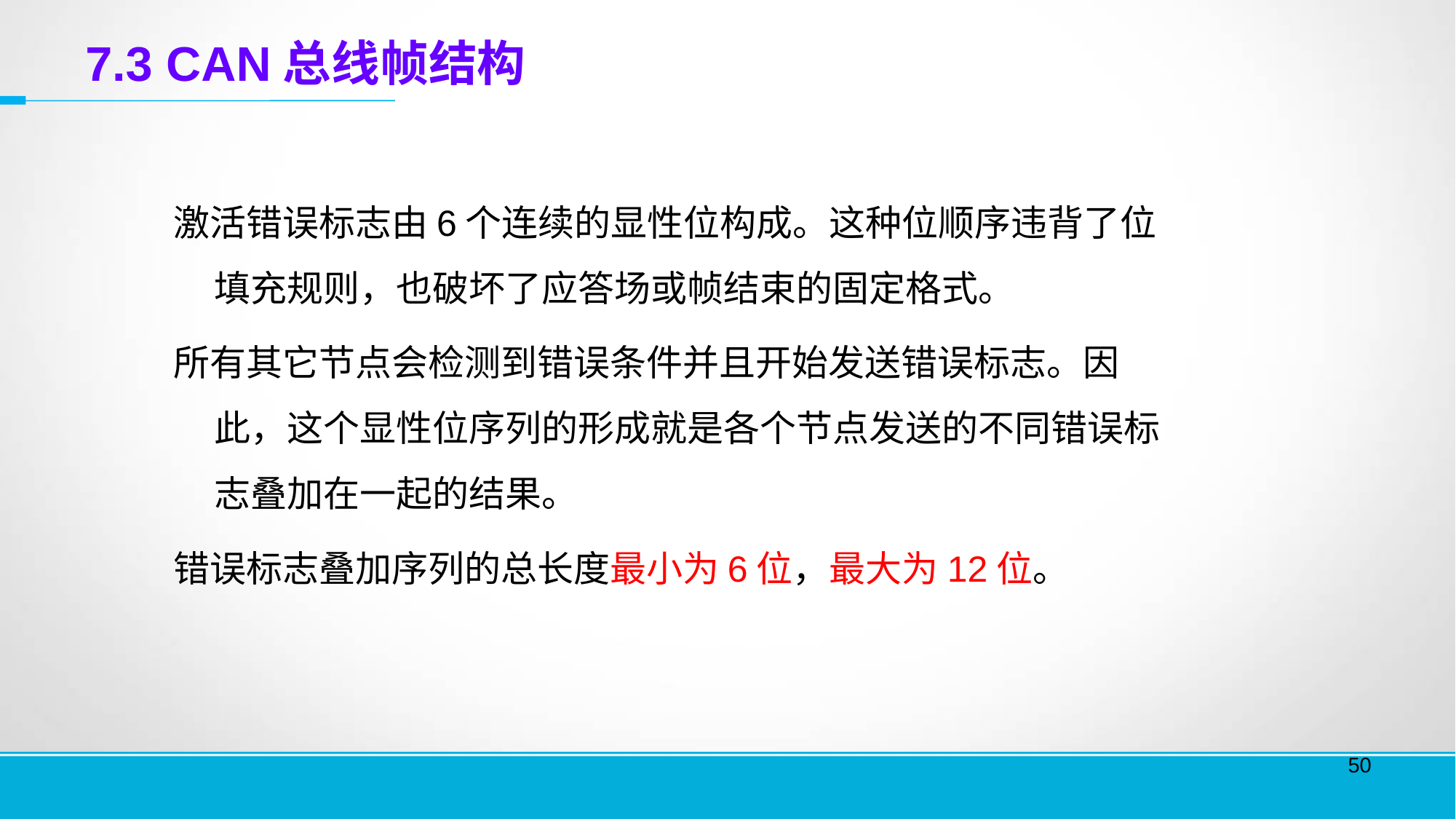

7.3 CAN总线帧结构
激活错误标志由6个连续的显性位构成。这种位顺序违背了位填充规则，也破坏了应答场或帧结束的固定格式。
所有其它节点会检测到错误条件并且开始发送错误标志。因此，这个显性位序列的形成就是各个节点发送的不同错误标志叠加在一起的结果。
错误标志叠加序列的总长度最小为6位，最大为12位。
50